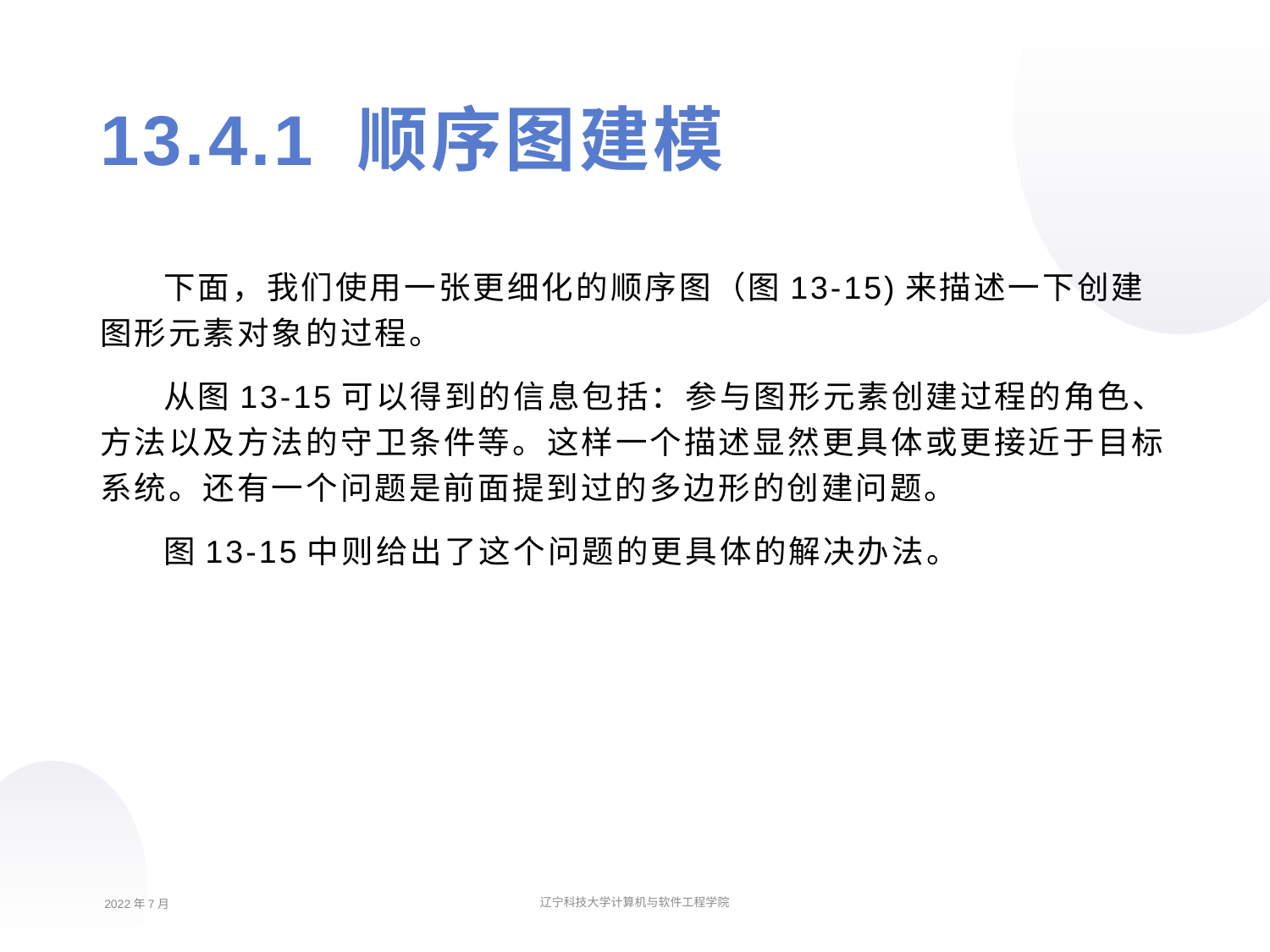

13.4.1 顺序图建模
下面，我们使用一张更细化的顺序图（图13-15)来描述一下创建图形元素对象的过程。
从图13-15可以得到的信息包括：参与图形元素创建过程的角色、方法以及方法的守卫条件等。这样一个描述显然更具体或更接近于目标系统。还有一个问题是前面提到过的多边形的创建问题。
图13-15中则给出了这个问题的更具体的解决办法。

2022年7月
辽宁科技大学计算机与软件工程学院
83